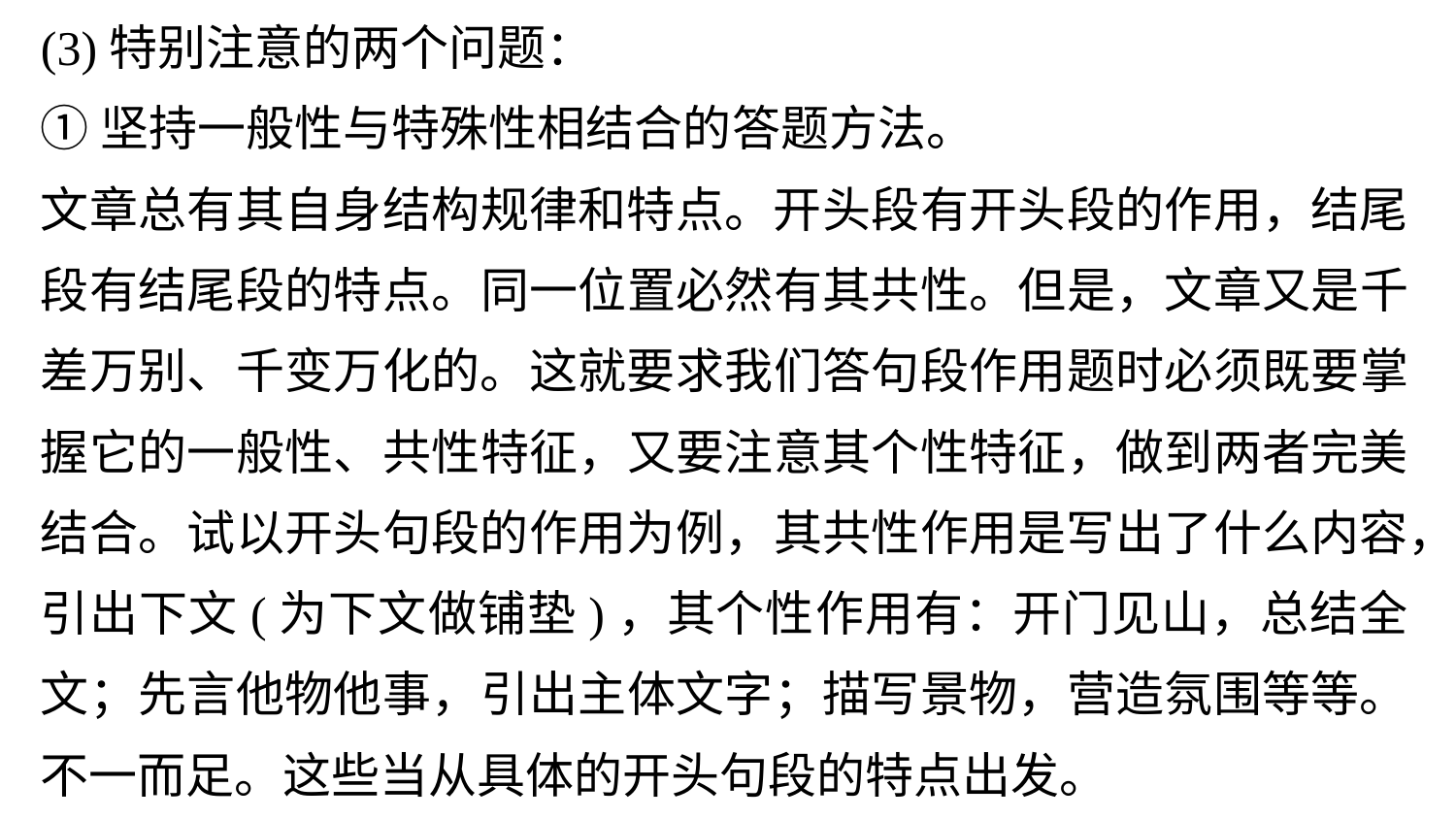

(3)特别注意的两个问题：
①坚持一般性与特殊性相结合的答题方法。
文章总有其自身结构规律和特点。开头段有开头段的作用，结尾段有结尾段的特点。同一位置必然有其共性。但是，文章又是千差万别、千变万化的。这就要求我们答句段作用题时必须既要掌握它的一般性、共性特征，又要注意其个性特征，做到两者完美结合。试以开头句段的作用为例，其共性作用是写出了什么内容，引出下文(为下文做铺垫)，其个性作用有：开门见山，总结全文；先言他物他事，引出主体文字；描写景物，营造氛围等等。不一而足。这些当从具体的开头句段的特点出发。